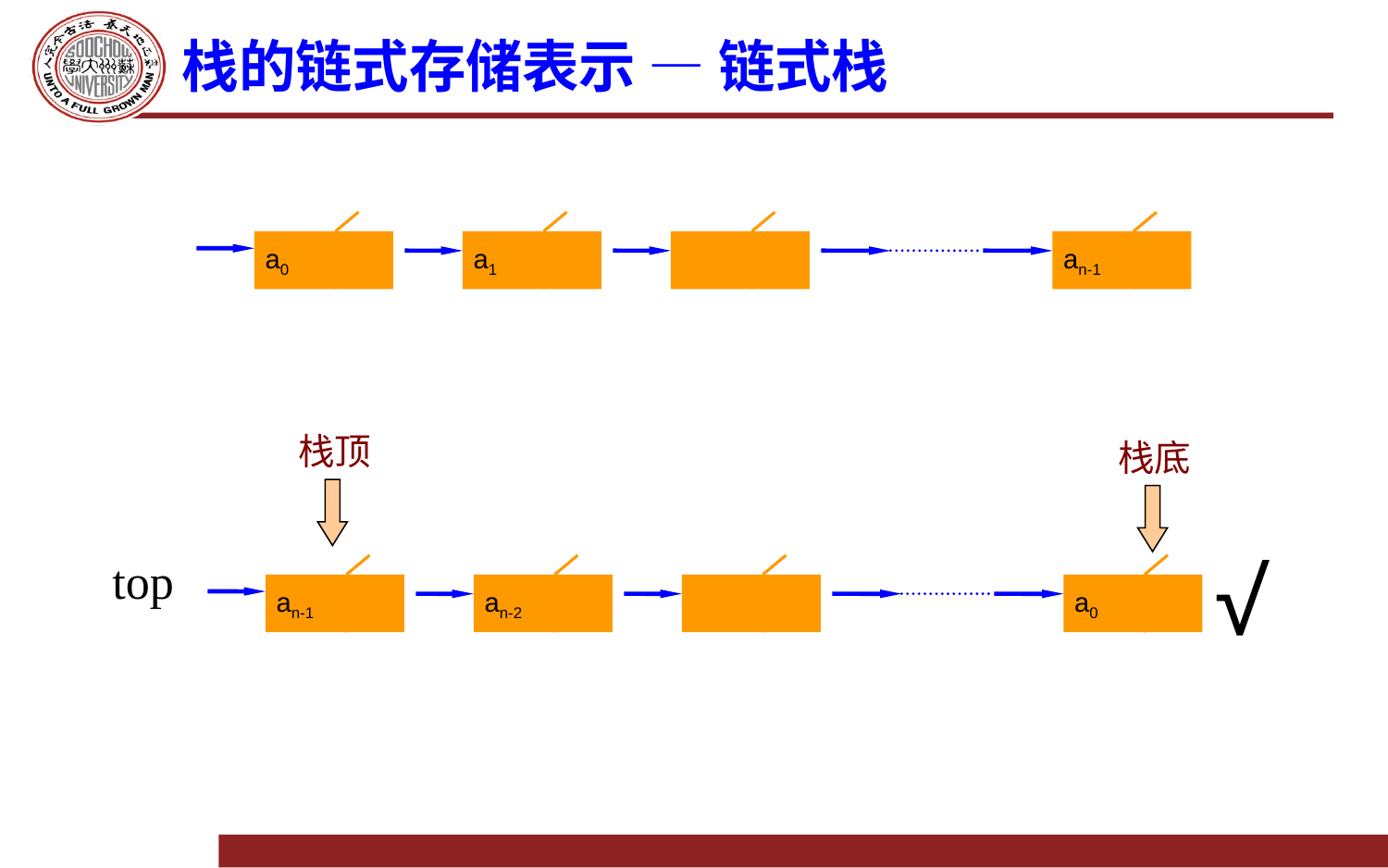

# 栈的链式存储表示 — 链式栈

a0

a1

an-1

栈顶
栈底

√
top

an-1

an-2

a0